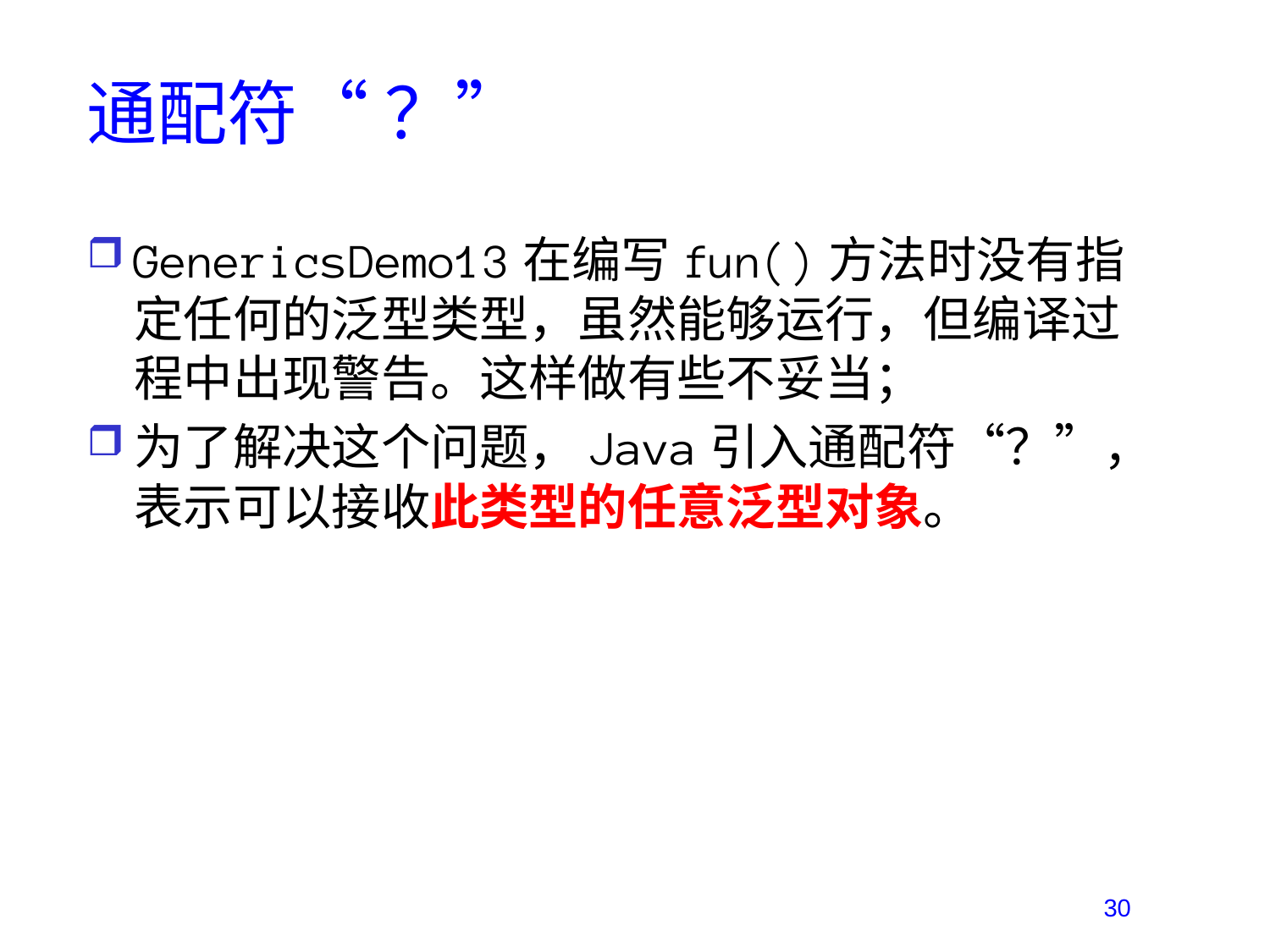

# 通配符“ ？”
GenericsDemo13在编写fun()方法时没有指定任何的泛型类型，虽然能够运行，但编译过程中出现警告。这样做有些不妥当；
为了解决这个问题，Java引入通配符“？”，表示可以接收此类型的任意泛型对象。
30